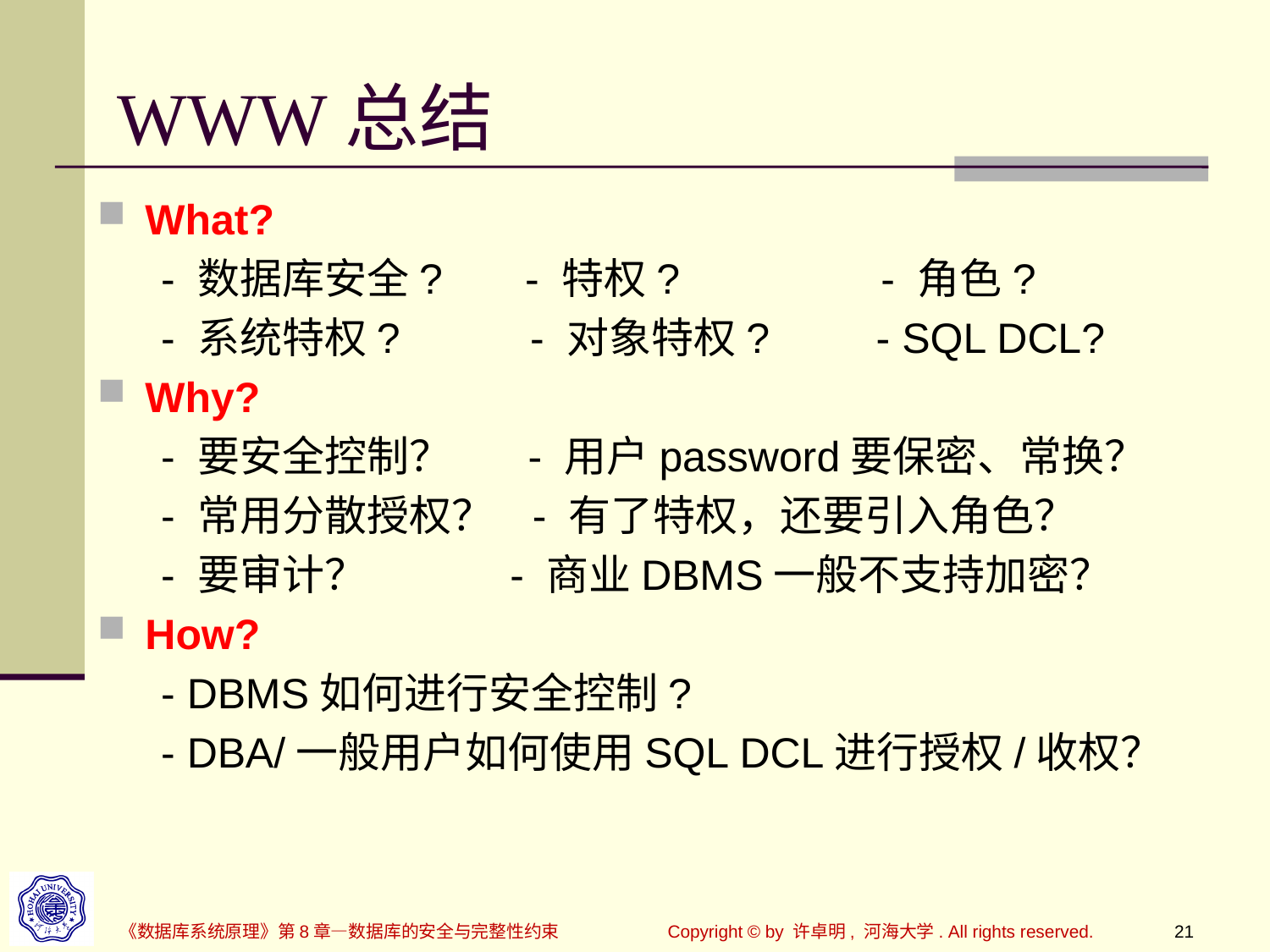

# WWW总结
What?
- 数据库安全?       - 特权?                 - 角色?
- 系统特权?           - 对象特权?         - SQL DCL?
Why?
- 要安全控制？       - 用户password要保密、常换？
- 常用分散授权？   - 有了特权，还要引入角色？
- 要审计？              - 商业DBMS一般不支持加密？
How?
- DBMS如何进行安全控制?
- DBA/一般用户如何使用SQL DCL进行授权/收权？
《数据库系统原理》第8章—数据库的安全与完整性约束
Copyright © by 许卓明, 河海大学. All rights reserved.
21